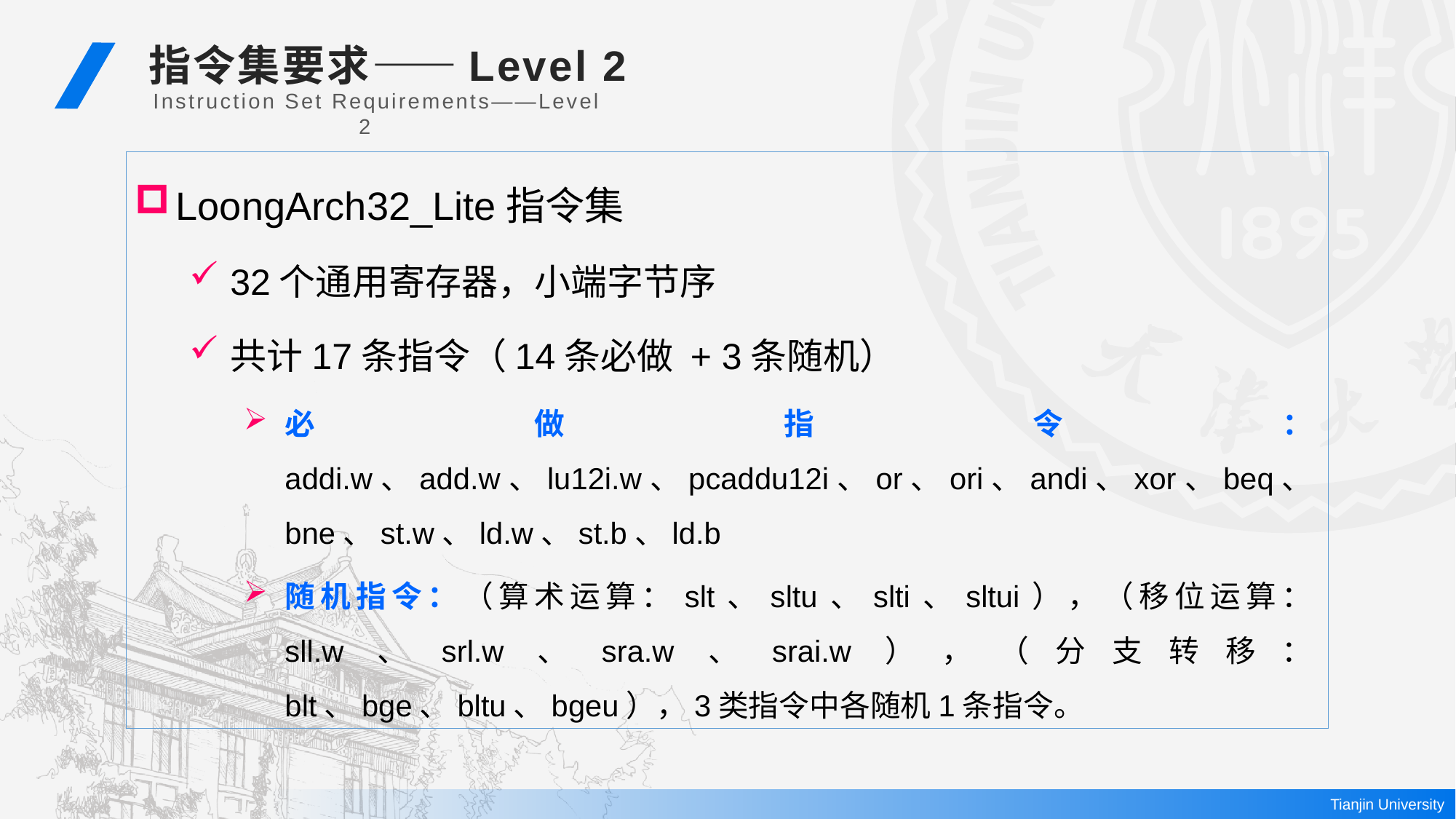

指令集要求——Level 2
   Instruction Set Requirements——Level 2
LoongArch32_Lite指令集
32个通用寄存器，小端字节序
共计17条指令（14条必做 + 3条随机）
必做指令：addi.w、add.w、lu12i.w、pcaddu12i、or、ori、andi、xor、beq、bne、st.w、ld.w、st.b、ld.b
随机指令：（算术运算：slt、sltu、slti、sltui），（移位运算：sll.w、srl.w、sra.w、srai.w），（分支转移：blt、bge、bltu、bgeu），3类指令中各随机1条指令。